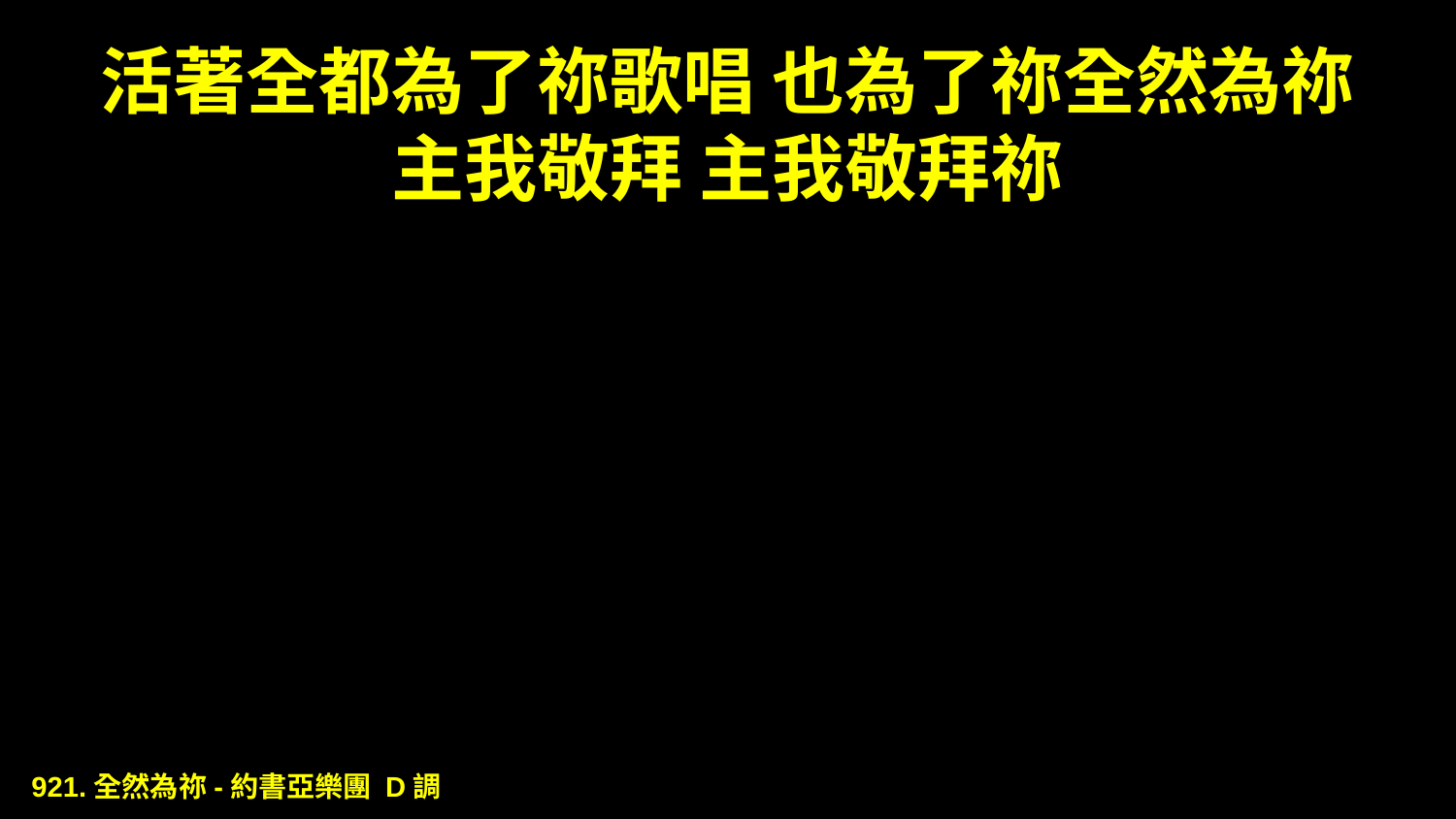

# 活著全都為了祢歌唱 也為了祢全然為祢 主我敬拜 主我敬拜祢
921.全然為祢-約書亞樂團 D調